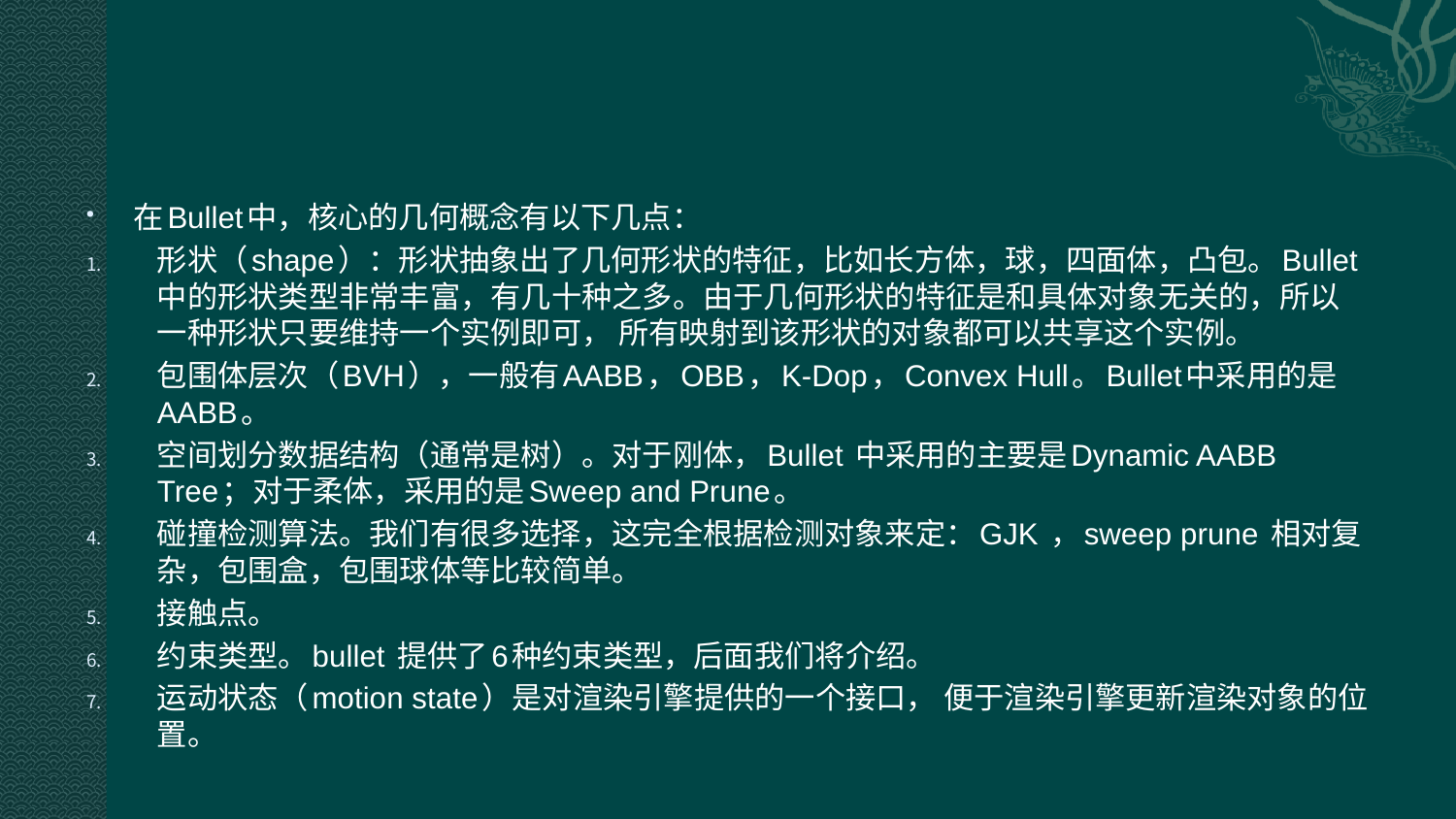

#
在Bullet中，核心的几何概念有以下几点：
形状（shape）：形状抽象出了几何形状的特征，比如长方体，球，四面体，凸包。Bullet中的形状类型非常丰富，有几十种之多。由于几何形状的特征是和具体对象无关的，所以一种形状只要维持一个实例即可， 所有映射到该形状的对象都可以共享这个实例。
包围体层次（BVH），一般有AABB，OBB，K-Dop，Convex Hull。Bullet中采用的是AABB。
空间划分数据结构（通常是树）。对于刚体，Bullet 中采用的主要是Dynamic AABB Tree；对于柔体，采用的是Sweep and Prune。
碰撞检测算法。我们有很多选择，这完全根据检测对象来定：GJK ，sweep prune 相对复杂，包围盒，包围球体等比较简单。
接触点。
约束类型。bullet 提供了6种约束类型，后面我们将介绍。
运动状态（motion state）是对渲染引擎提供的一个接口， 便于渲染引擎更新渲染对象的位置。